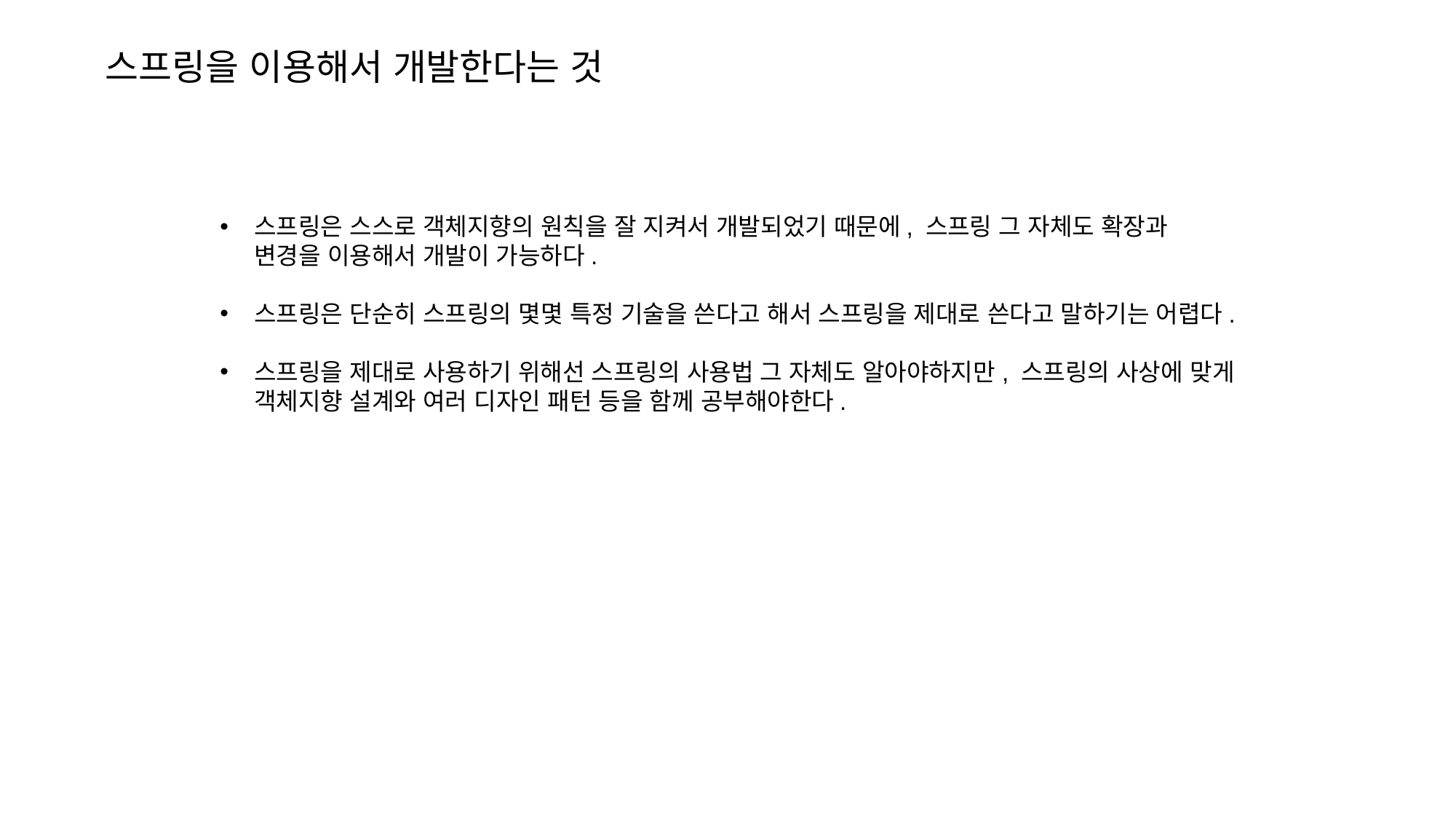

스프링을 이용해서 개발한다는 것
스프링은 스스로 객체지향의 원칙을 잘 지켜서 개발되었기 때문에, 스프링 그 자체도 확장과 변경을 이용해서 개발이 가능하다.

스프링은 단순히 스프링의 몇몇 특정 기술을 쓴다고 해서 스프링을 제대로 쓴다고 말하기는 어렵다.

스프링을 제대로 사용하기 위해선 스프링의 사용법 그 자체도 알아야하지만, 스프링의 사상에 맞게 객체지향 설계와 여러 디자인 패턴 등을 함께 공부해야한다.